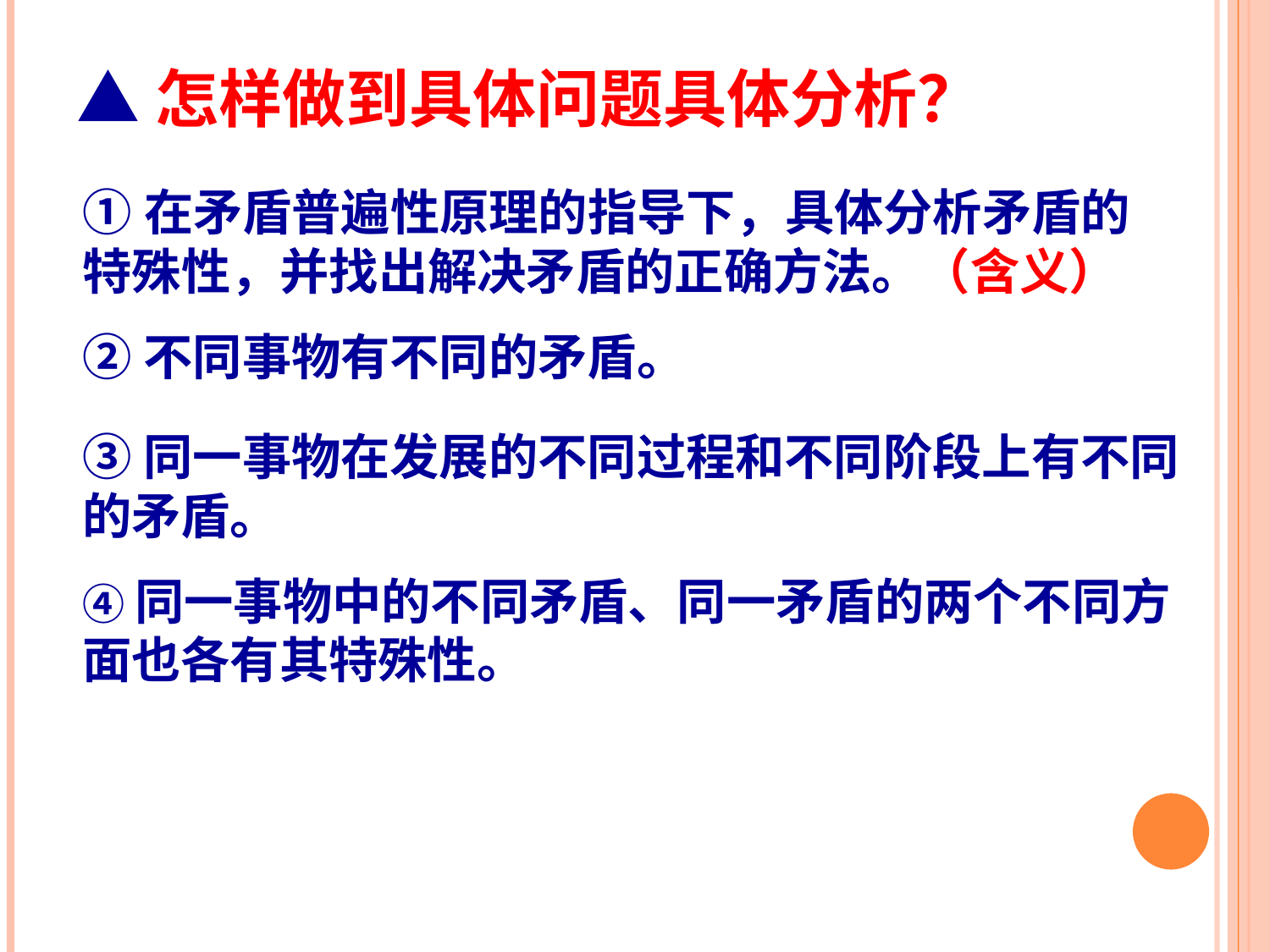

▲怎样做到具体问题具体分析？
①在矛盾普遍性原理的指导下，具体分析矛盾的特殊性，并找出解决矛盾的正确方法。（含义）
②不同事物有不同的矛盾。
③同一事物在发展的不同过程和不同阶段上有不同的矛盾。
④同一事物中的不同矛盾、同一矛盾的两个不同方面也各有其特殊性。